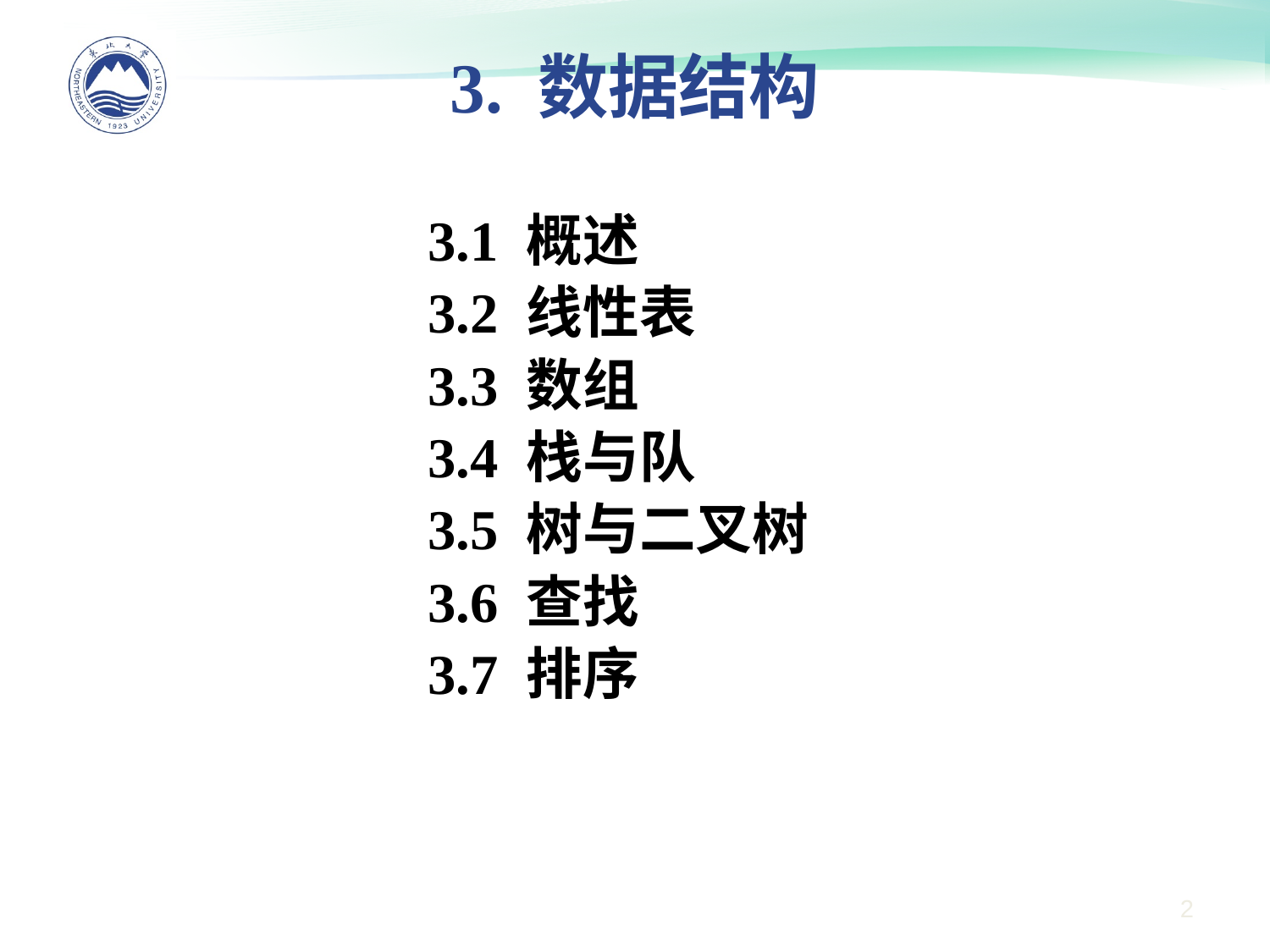

# 3. 数据结构
3.1 概述
3.2 线性表
3.3 数组
3.4 栈与队
3.5 树与二叉树
3.6 查找
3.7 排序
2